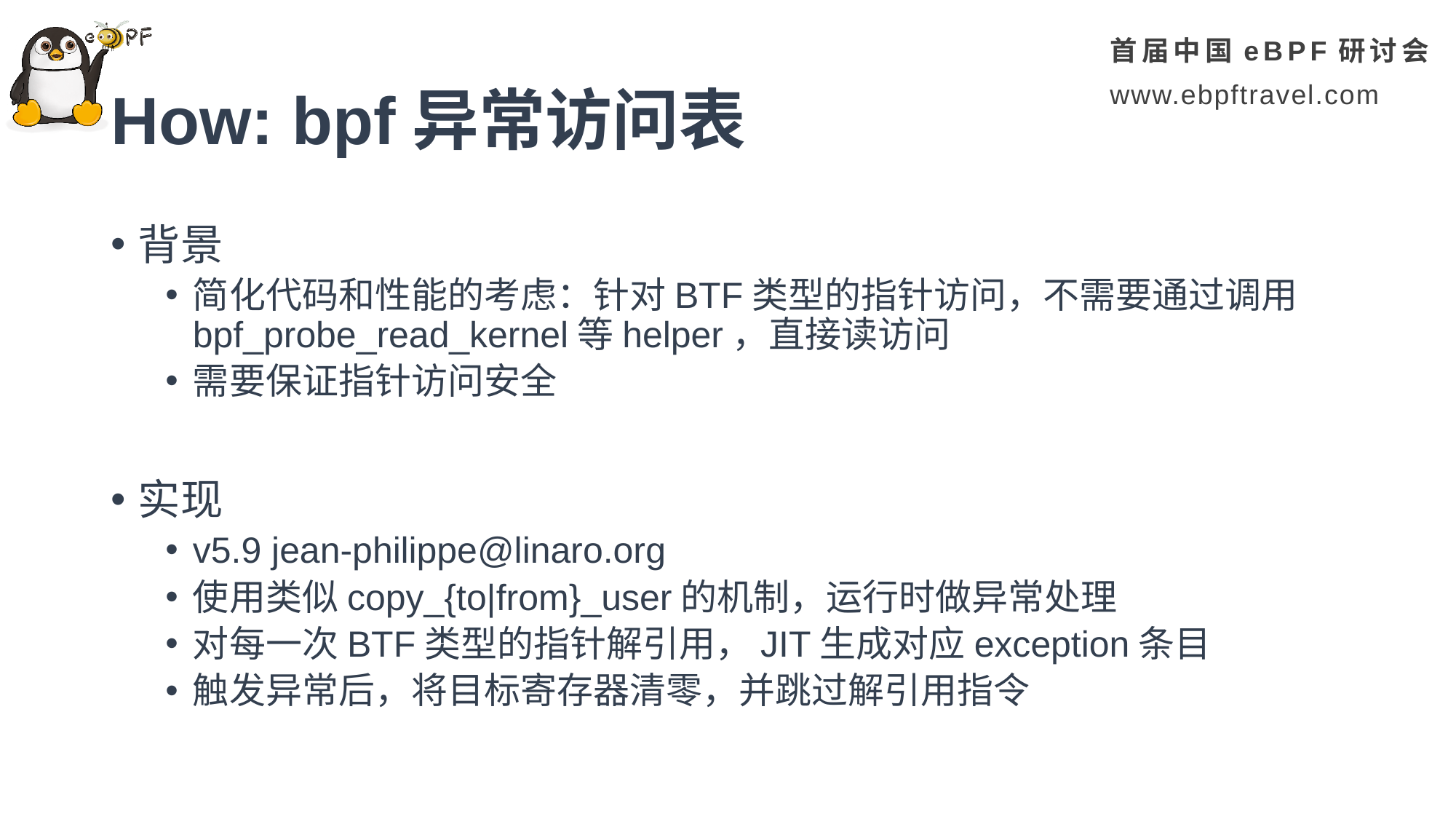

# How: bpf异常访问表
背景
简化代码和性能的考虑：针对BTF类型的指针访问，不需要通过调用bpf_probe_read_kernel等helper，直接读访问
需要保证指针访问安全

实现
v5.9 jean-philippe@linaro.org
使用类似copy_{to|from}_user的机制，运行时做异常处理
对每一次BTF类型的指针解引用，JIT生成对应exception条目
触发异常后，将目标寄存器清零，并跳过解引用指令